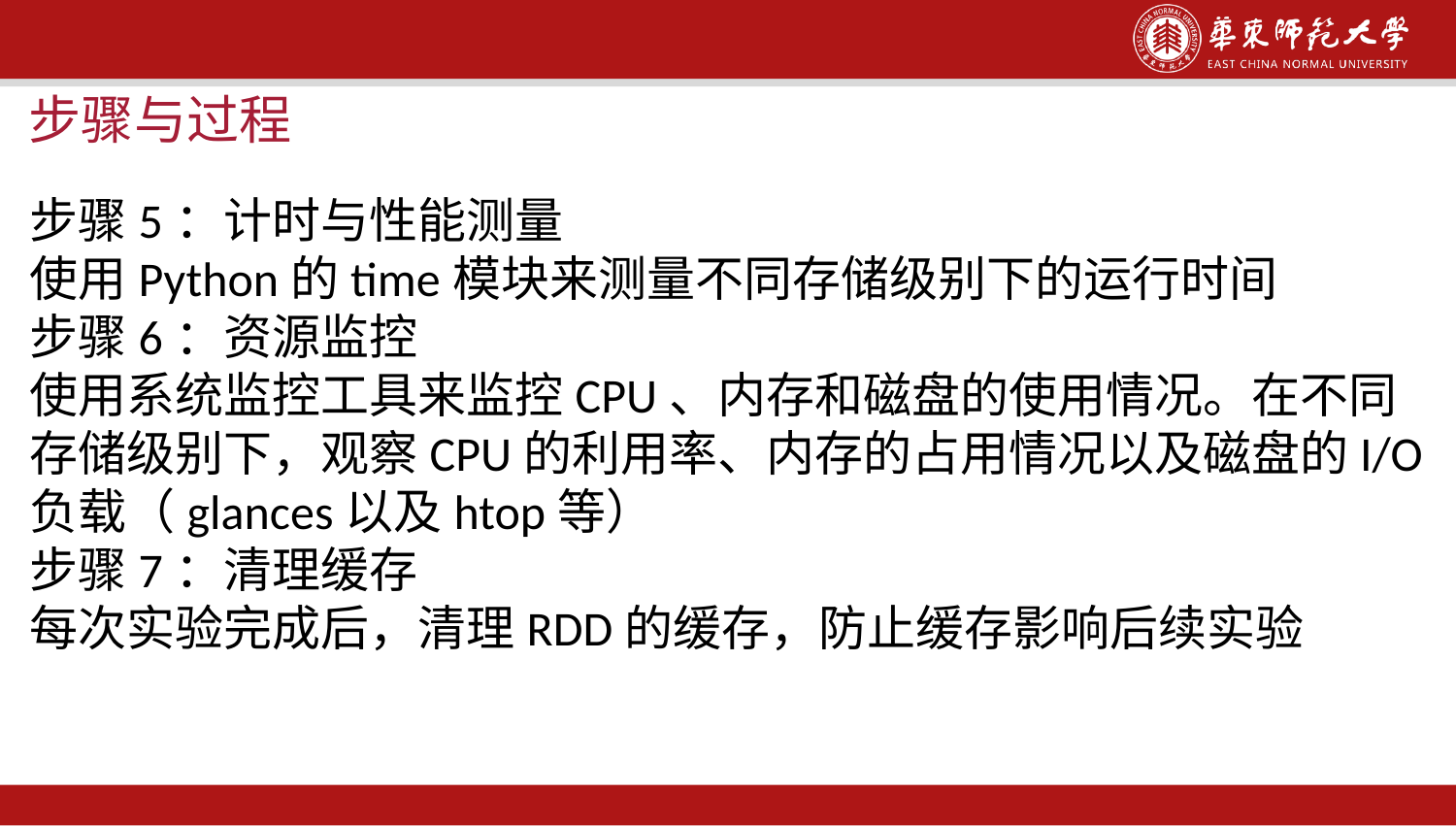

步骤与过程
步骤5：计时与性能测量
使用Python的time模块来测量不同存储级别下的运行时间
步骤6：资源监控
使用系统监控工具来监控CPU、内存和磁盘的使用情况。在不同存储级别下，观察CPU的利用率、内存的占用情况以及磁盘的I/O负载（glances以及htop等）
步骤7：清理缓存
每次实验完成后，清理RDD的缓存，防止缓存影响后续实验